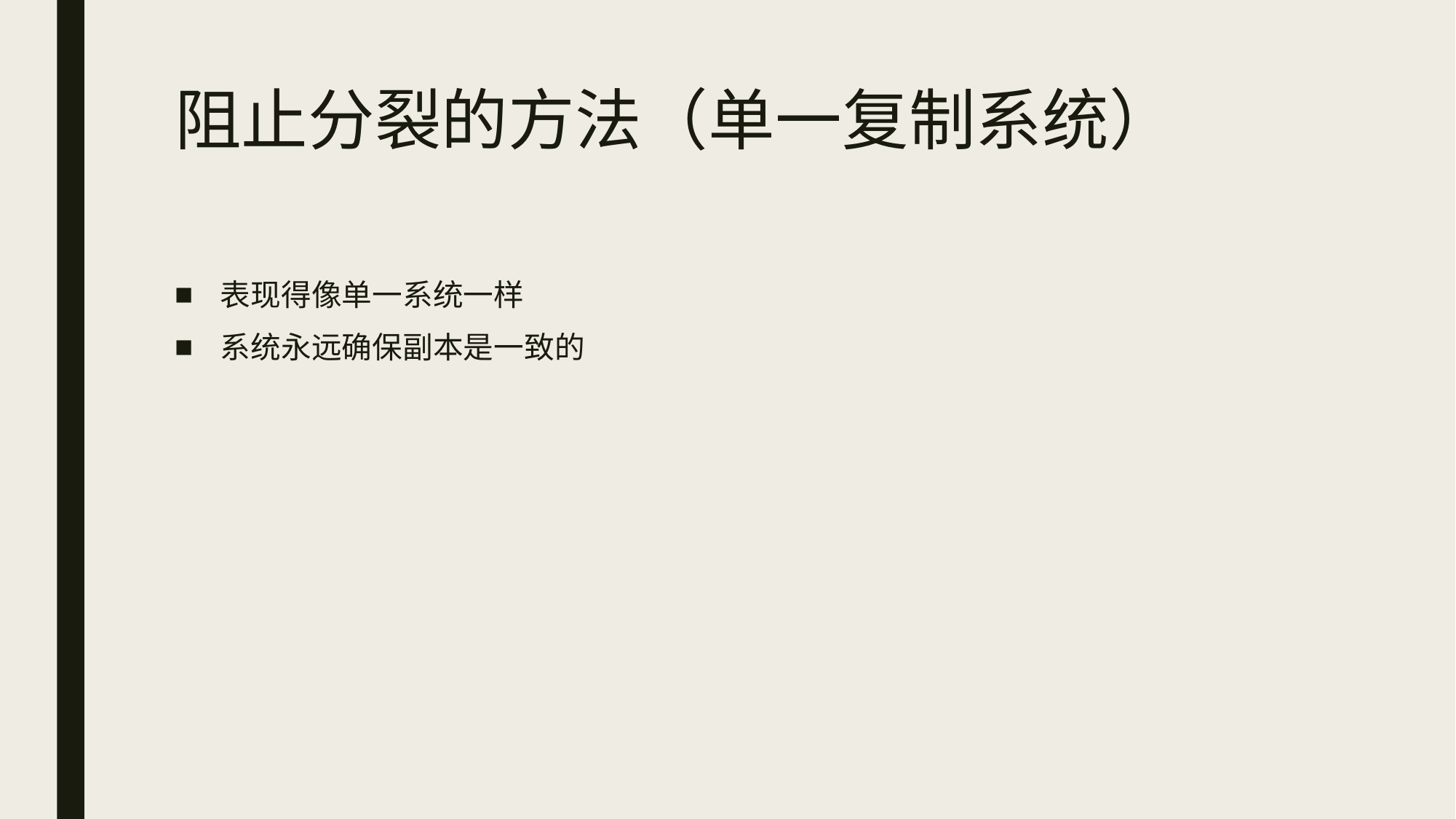

# 阻止分裂的方法（单一复制系统）
表现得像单一系统一样
系统永远确保副本是一致的